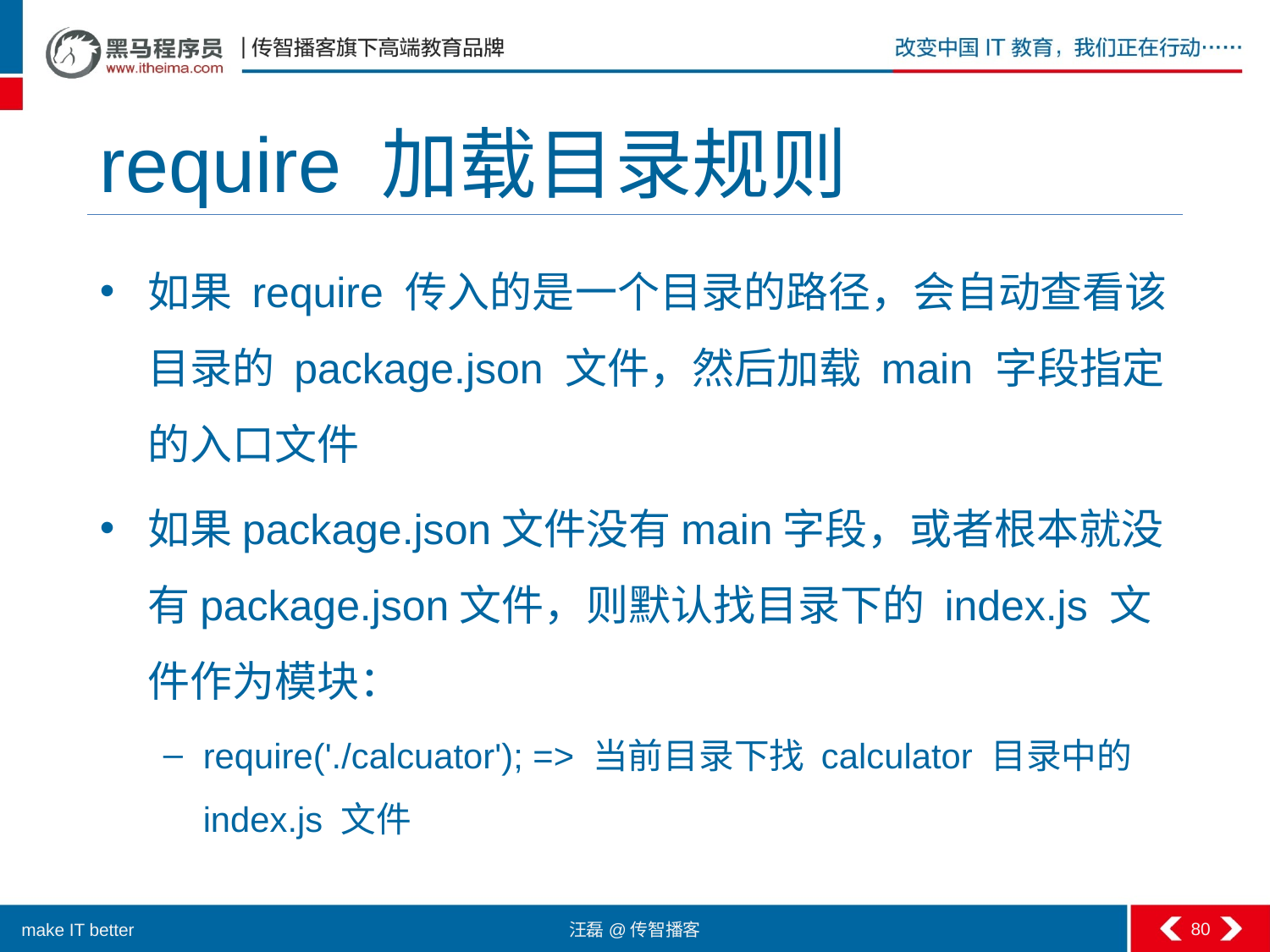

# require 加载目录规则
如果 require 传入的是一个目录的路径，会自动查看该目录的 package.json 文件，然后加载 main 字段指定的入口文件
如果package.json文件没有main字段，或者根本就没有package.json文件，则默认找目录下的 index.js 文件作为模块：
require('./calcuator'); => 当前目录下找 calculator 目录中的 index.js 文件
80
汪磊@传智播客
make IT better